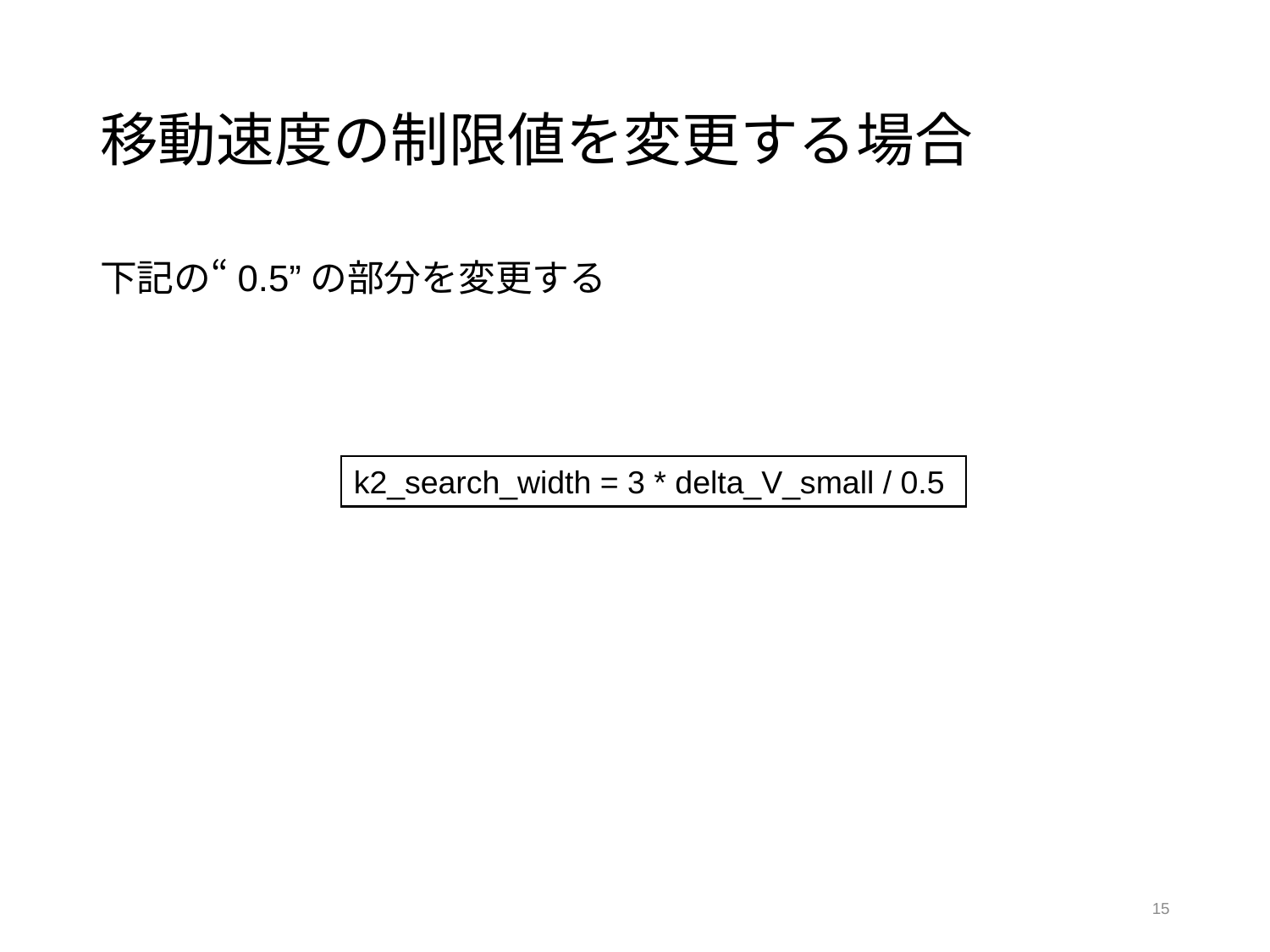

# 移動速度の制限値を変更する場合
下記の“0.5”の部分を変更する
k2_search_width = 3 * delta_V_small / 0.5
15